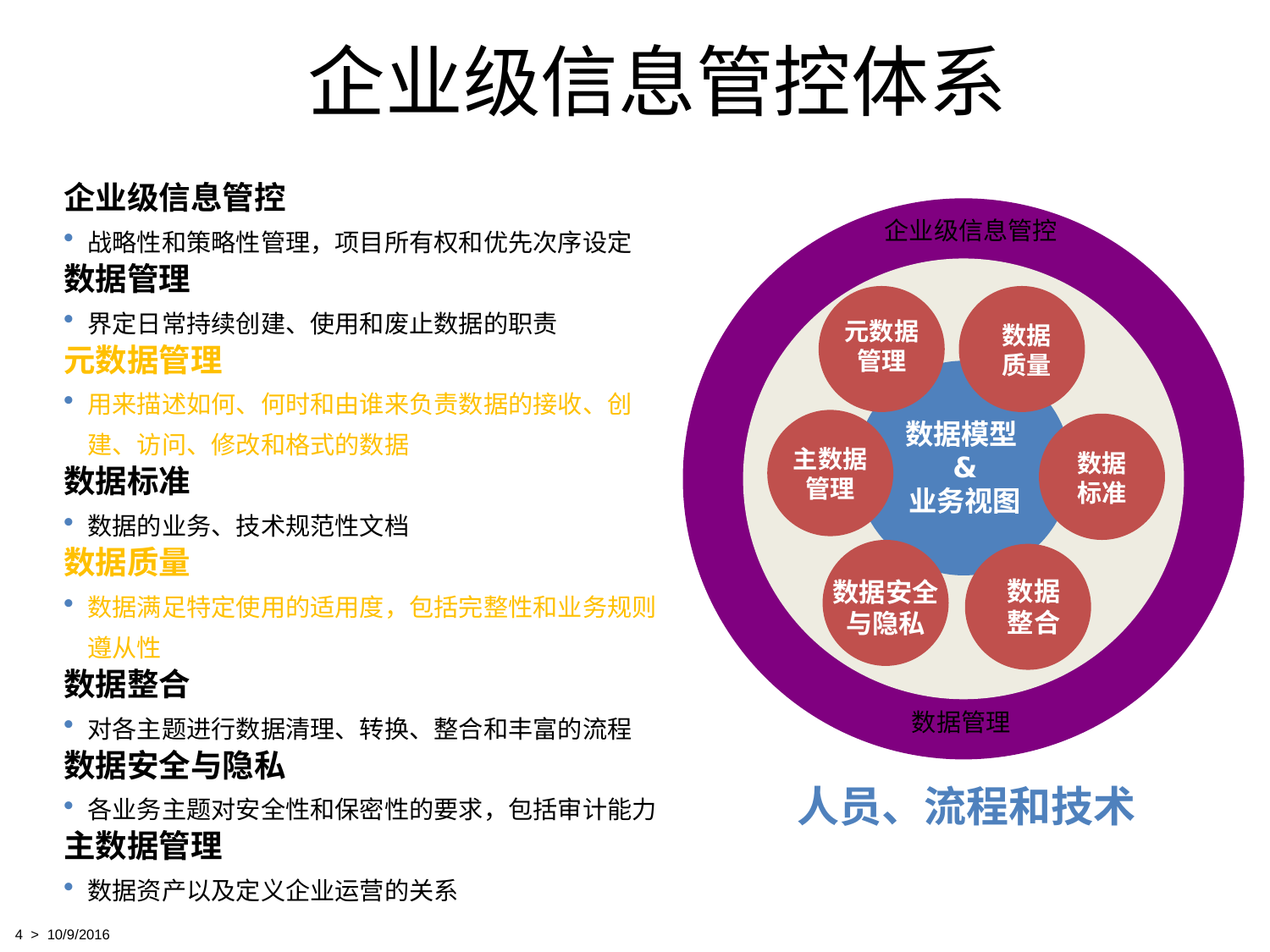

# 企业级信息管控体系
企业级信息管控
战略性和策略性管理，项目所有权和优先次序设定
数据管理
界定日常持续创建、使用和废止数据的职责
元数据管理
用来描述如何、何时和由谁来负责数据的接收、创建、访问、修改和格式的数据
数据标准
数据的业务、技术规范性文档
数据质量
数据满足特定使用的适用度，包括完整性和业务规则遵从性
数据整合
对各主题进行数据清理、转换、整合和丰富的流程
数据安全与隐私
各业务主题对安全性和保密性的要求，包括审计能力
主数据管理
数据资产以及定义企业运营的关系
企业级信息管控

元数据
管理
数据质量

数据模型&
业务视图

主数据
管理
数据
标准

数据整合
数据安全与隐私
数据管理
人员、流程和技术
4  >  10/9/2016